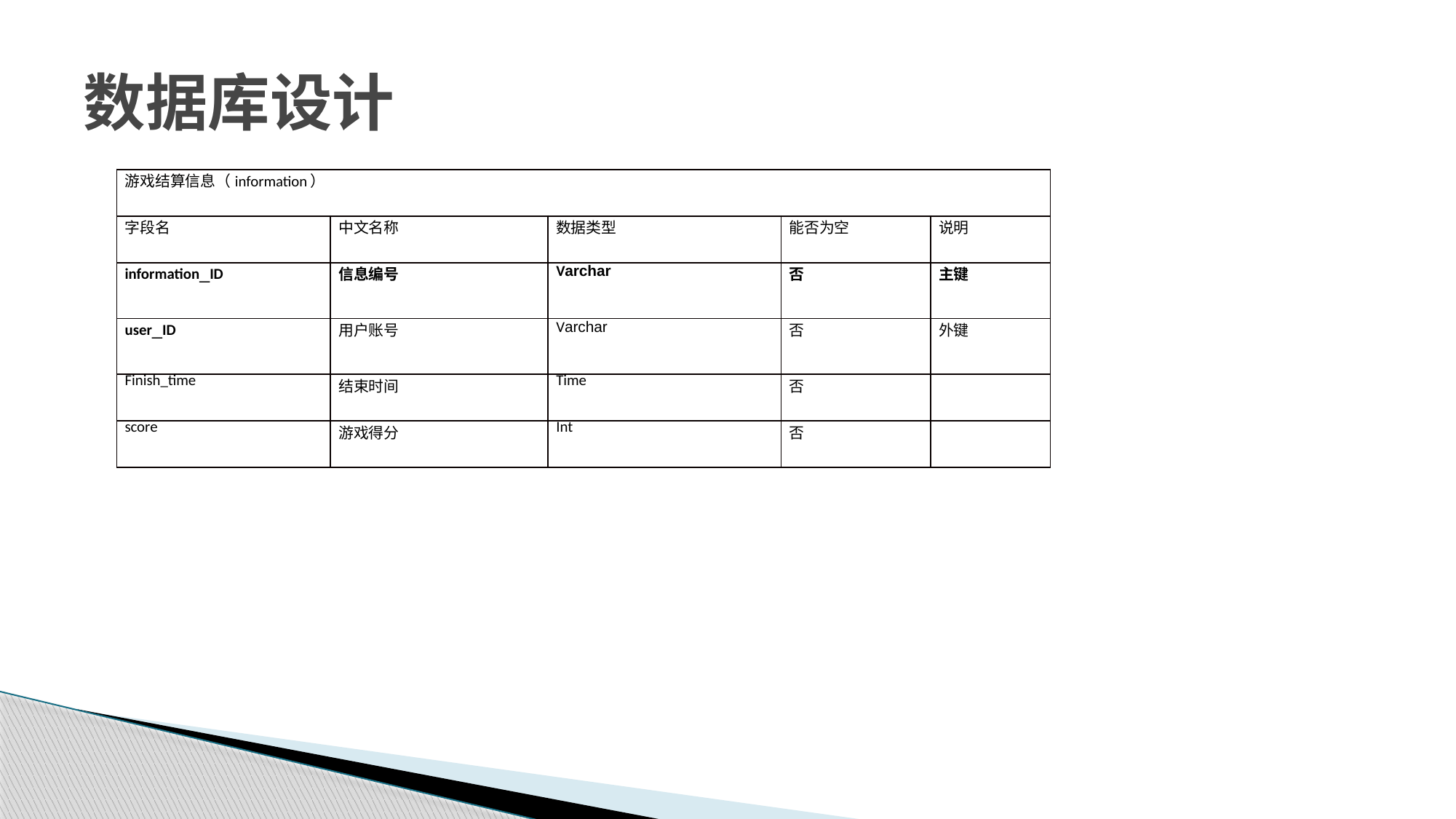

# 数据库设计
| 游戏结算信息（information） |  |  |  |  |
| --- | --- | --- | --- | --- |
| 字段名 | 中文名称 | 数据类型 | 能否为空 | 说明 |
| information\_ID | 信息编号 | Varchar | 否 | 主键 |
| user\_ID | 用户账号 | Varchar | 否 | 外键 |
| Finish\_time | 结束时间 | Time | 否 |  |
| score | 游戏得分 | Int | 否 |  |